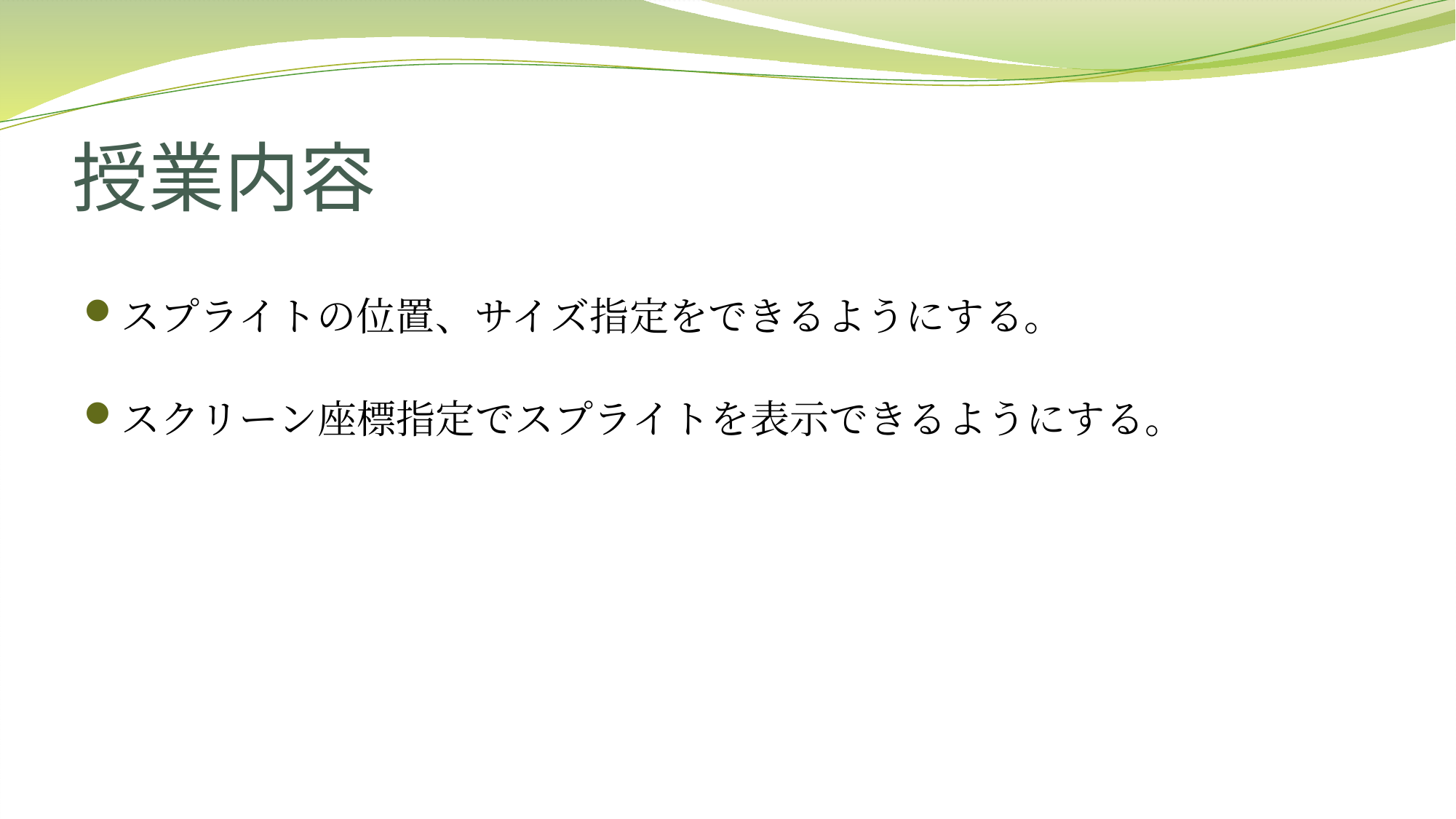

# 授業内容

スプライトの位置、サイズ指定をできるようにする。
スクリーン座標指定でスプライトを表示できるようにする。